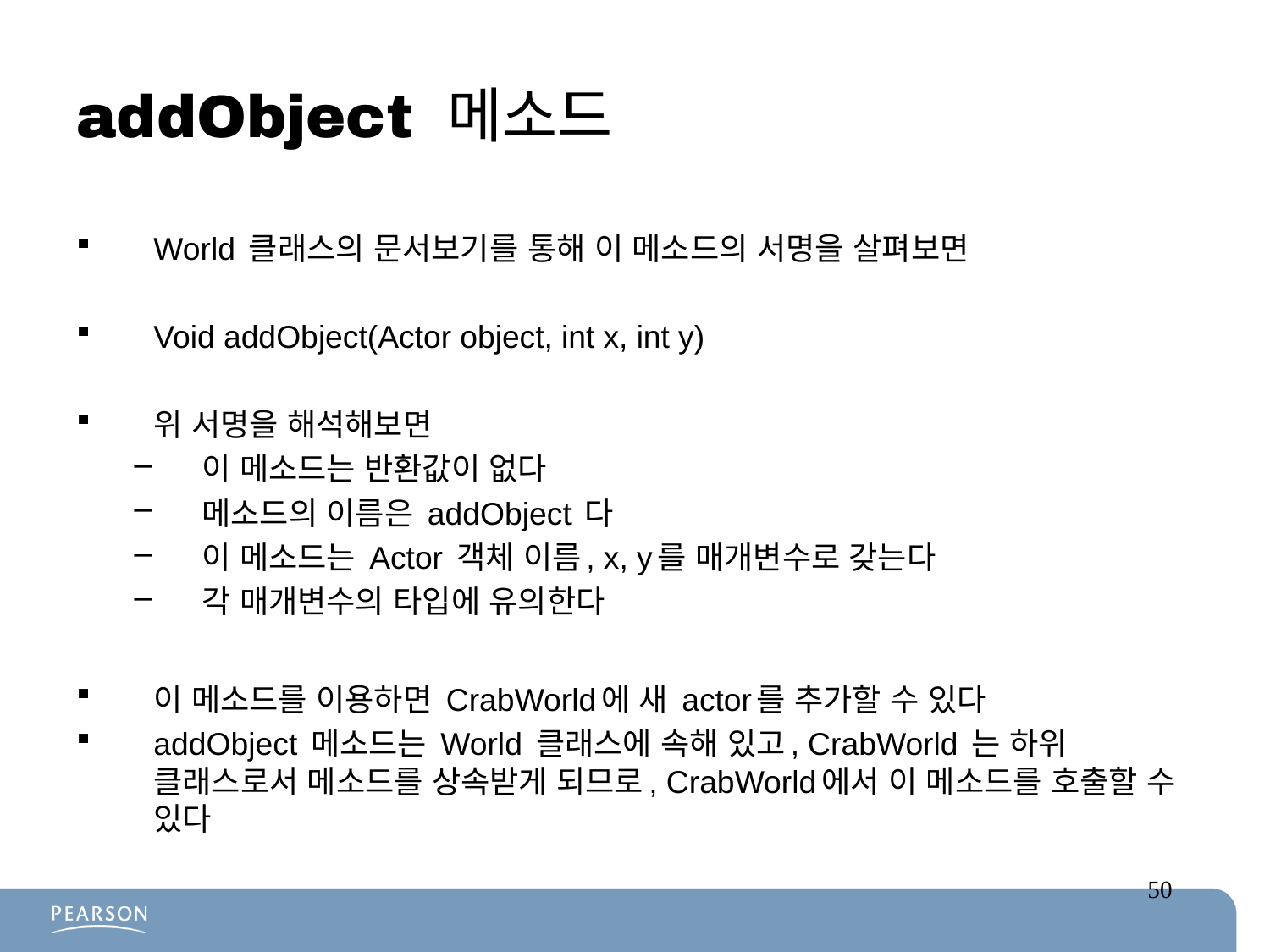

# addObject 메소드
World 클래스의 문서보기를 통해 이 메소드의 서명을 살펴보면

Void addObject(Actor object, int x, int y)

위 서명을 해석해보면
이 메소드는 반환값이 없다
메소드의 이름은 addObject 다
이 메소드는 Actor 객체 이름, x, y를 매개변수로 갖는다
각 매개변수의 타입에 유의한다

이 메소드를 이용하면 CrabWorld에 새 actor를 추가할 수 있다
addObject 메소드는 World 클래스에 속해 있고, CrabWorld 는 하위 클래스로서 메소드를 상속받게 되므로, CrabWorld에서 이 메소드를 호출할 수 있다

50